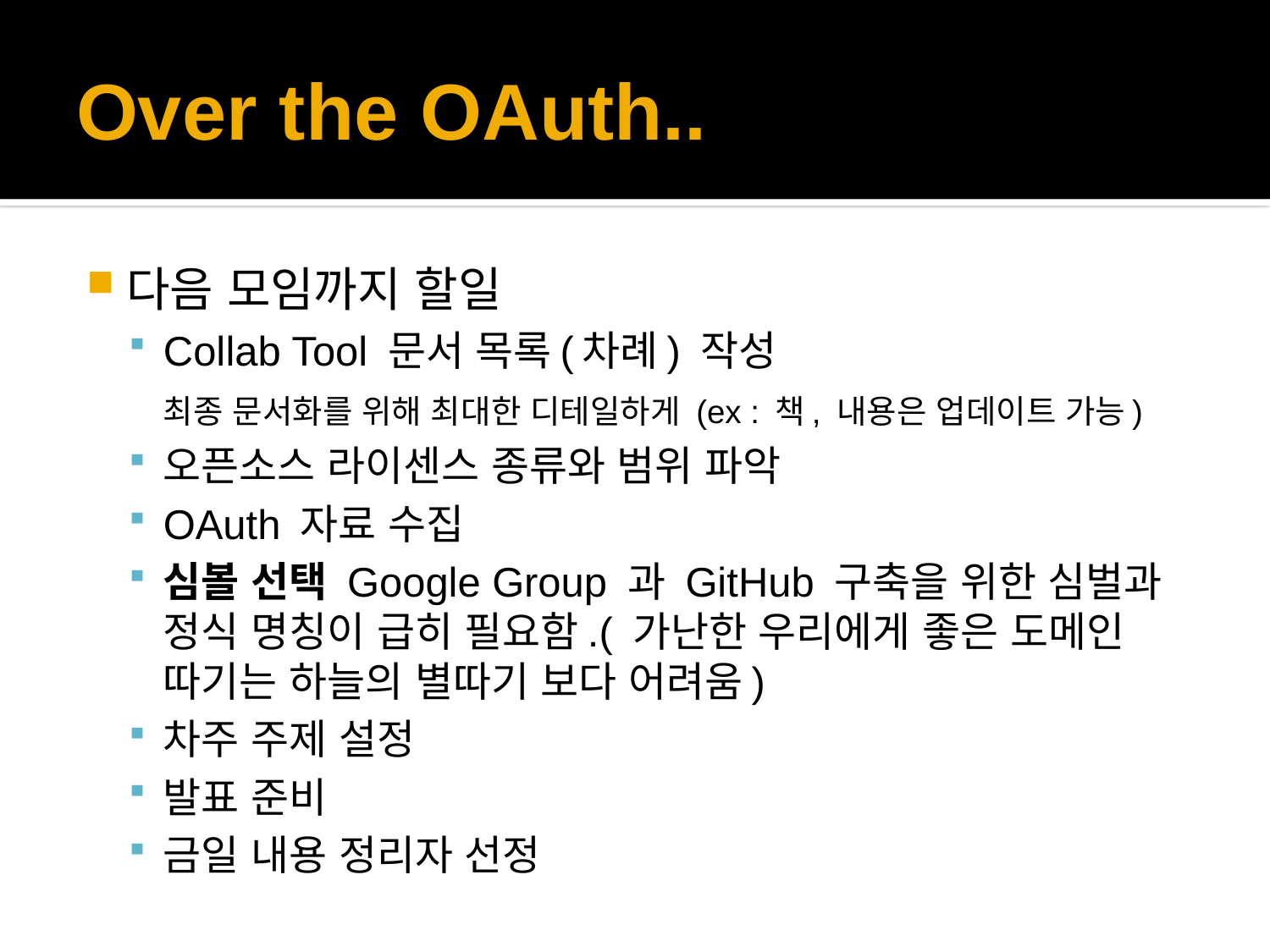

# Over the OAuth..
다음 모임까지 할일
Collab Tool 문서 목록(차례) 작성
	최종 문서화를 위해 최대한 디테일하게 (ex : 책, 내용은 업데이트 가능)
오픈소스 라이센스 종류와 범위 파악
OAuth 자료 수집
심볼 선택 Google Group 과 GitHub 구축을 위한 심벌과 정식 명칭이 급히 필요함.( 가난한 우리에게 좋은 도메인 따기는 하늘의 별따기 보다 어려움)
차주 주제 설정
발표 준비
금일 내용 정리자 선정